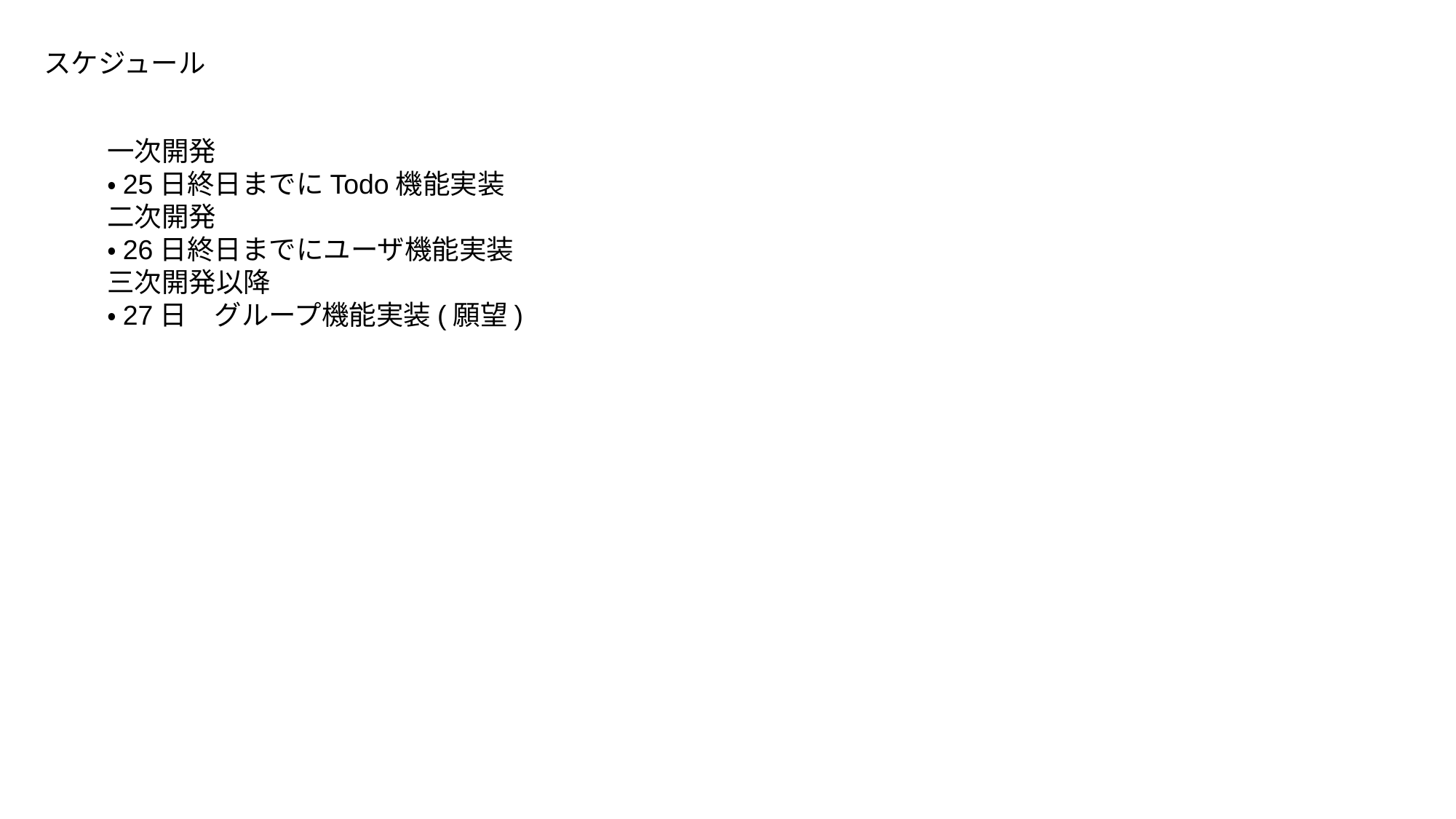

スケジュール
一次開発
・25日終日までにTodo機能実装
二次開発
・26日終日までにユーザ機能実装
三次開発以降
・27日　グループ機能実装(願望)